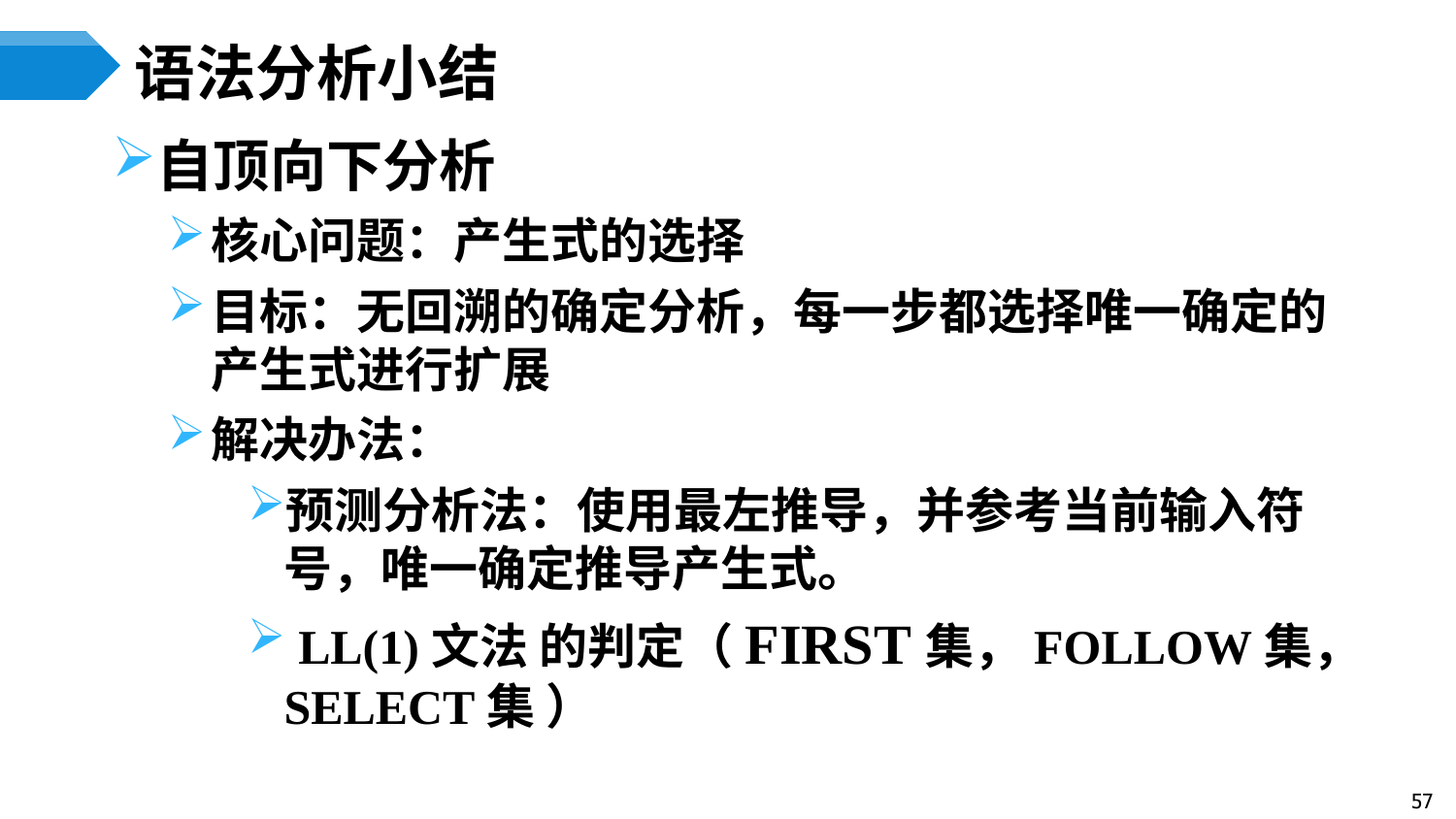

# 语法分析小结
自顶向下分析
核心问题：产生式的选择
目标：无回溯的确定分析，每一步都选择唯一确定的产生式进行扩展
解决办法：
预测分析法：使用最左推导，并参考当前输入符号，唯一确定推导产生式。
 LL(1)文法 的判定（FIRST集，FOLLOW集，SELECT集 ）

57